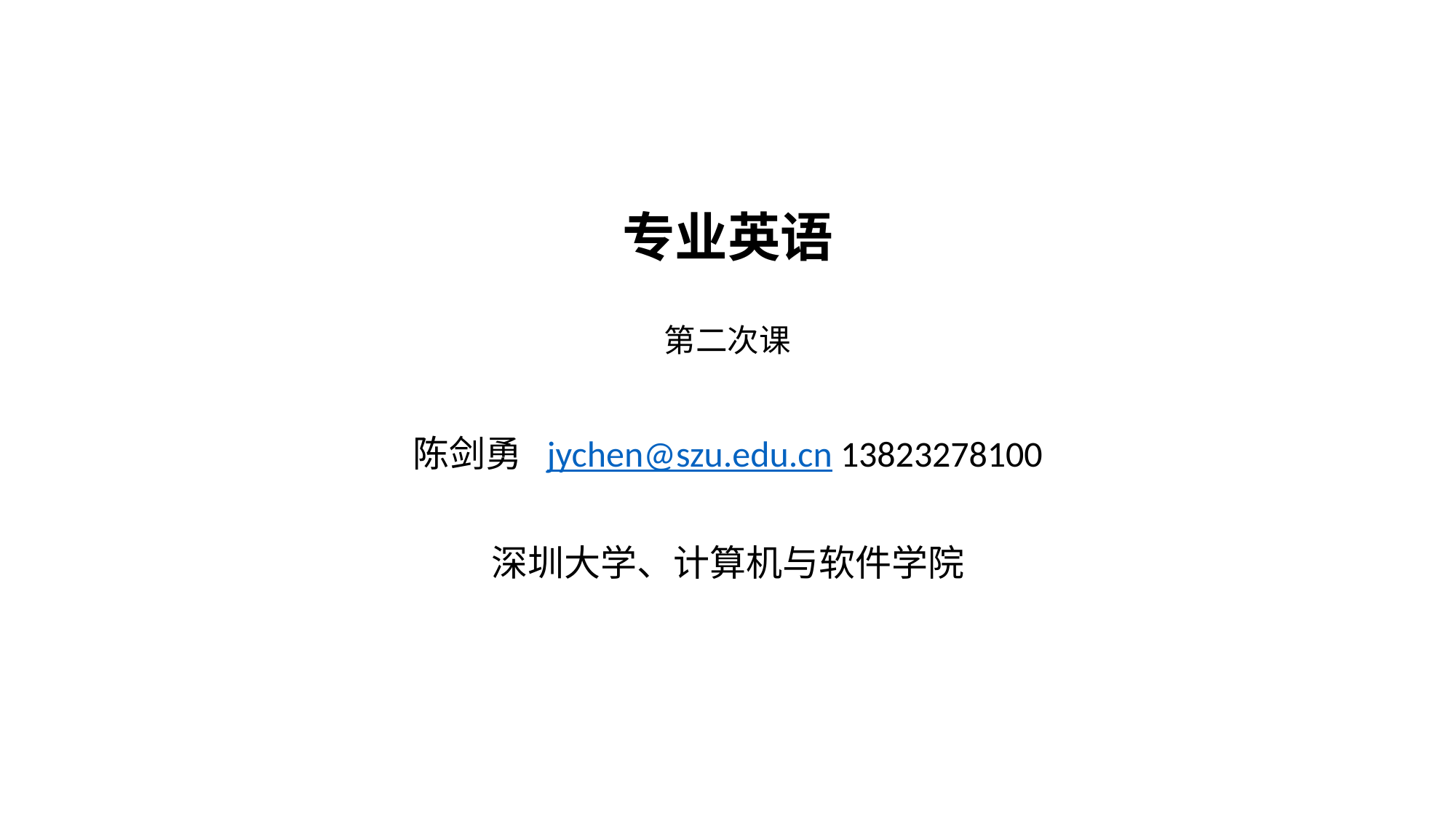

# 专业英语 第二次课
陈剑勇  jychen@szu.edu.cn 13823278100

深圳大学、计算机与软件学院